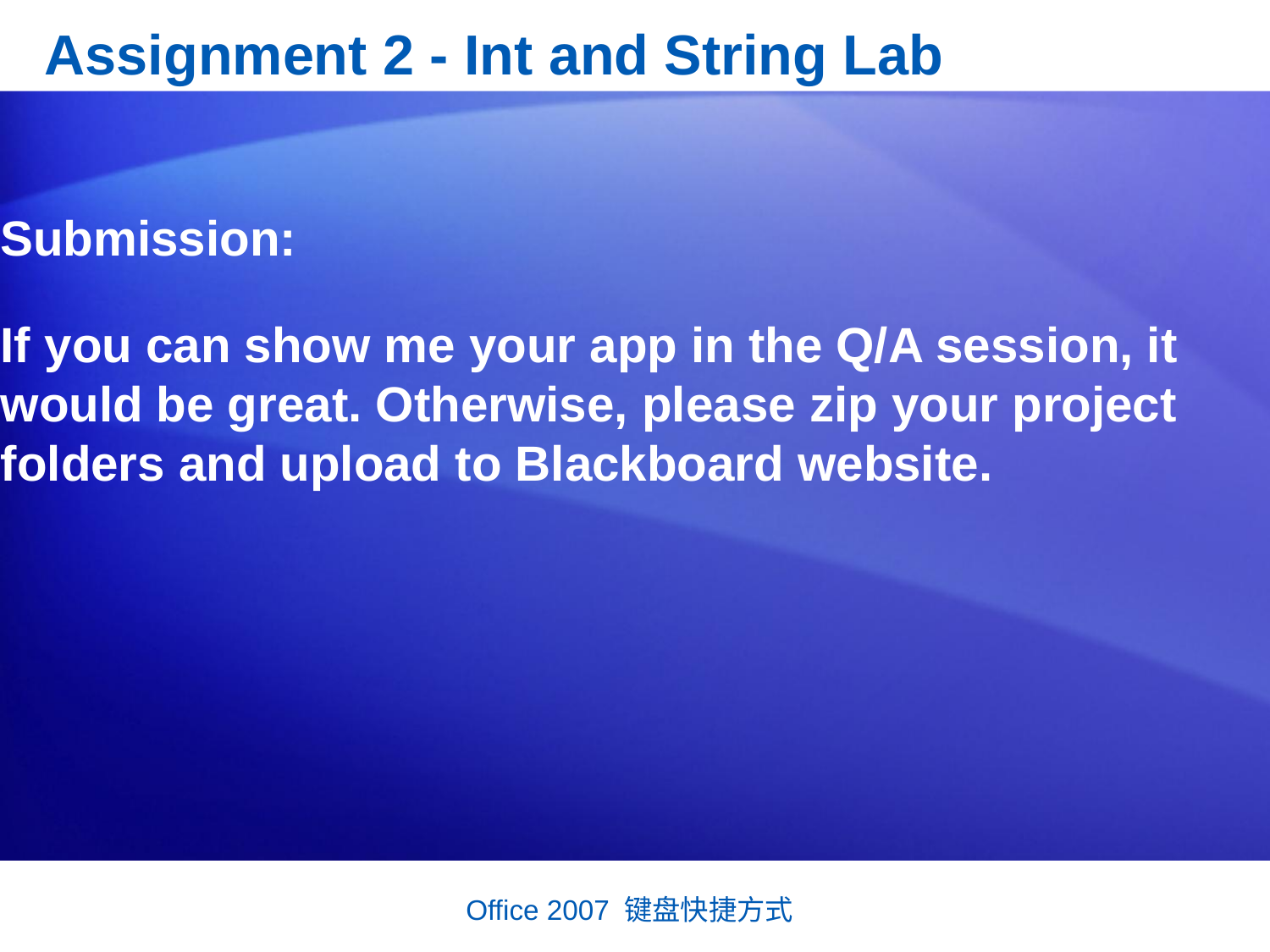

Assignment 2 - Int and String Lab
Submission:
If you can show me your app in the Q/A session, it would be great. Otherwise, please zip your project folders and upload to Blackboard website.

Office 2007 键盘快捷方式